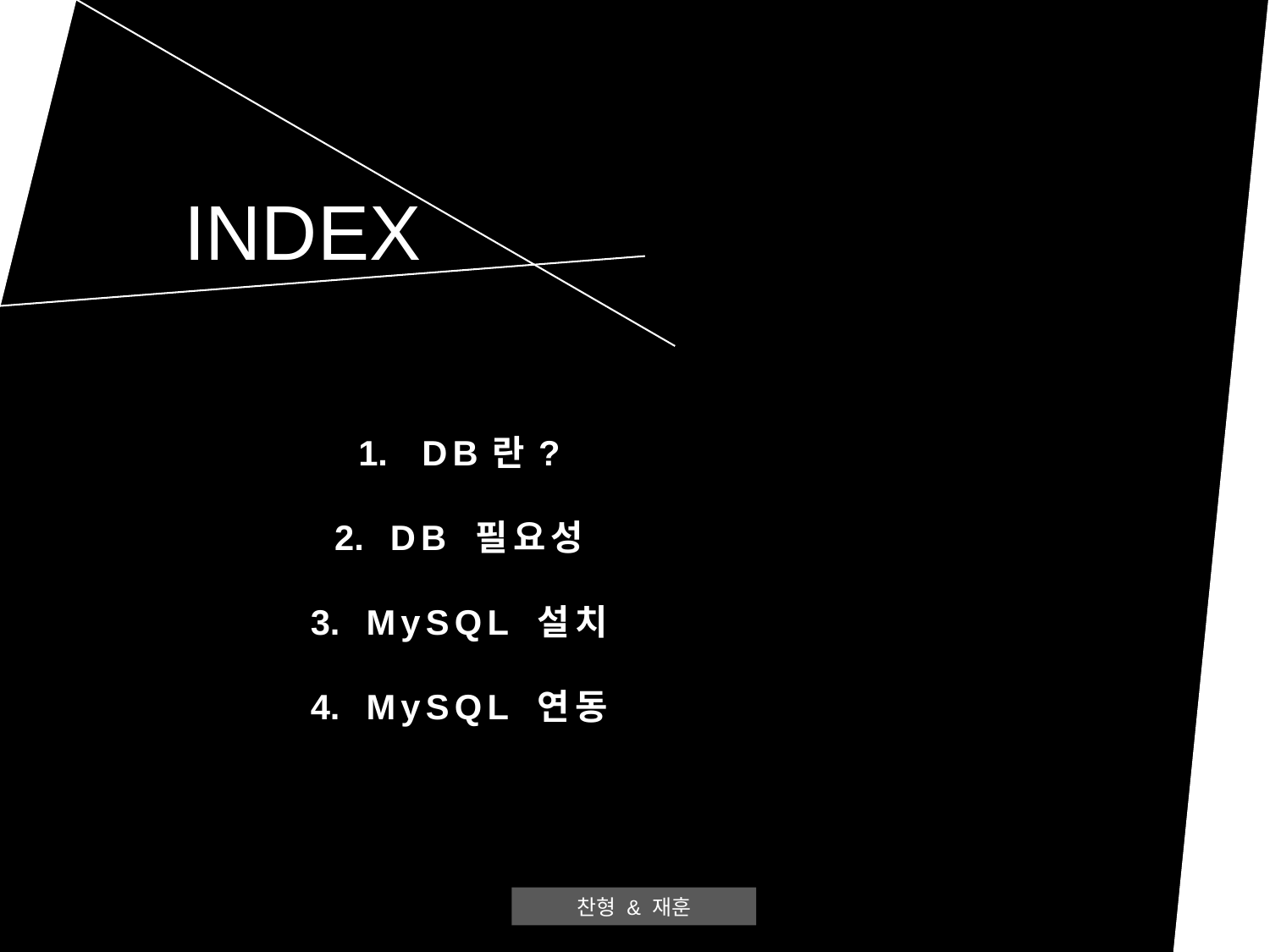

INDEX
DB란?
DB 필요성
MySQL 설치
MySQL 연동

찬형 & 재훈